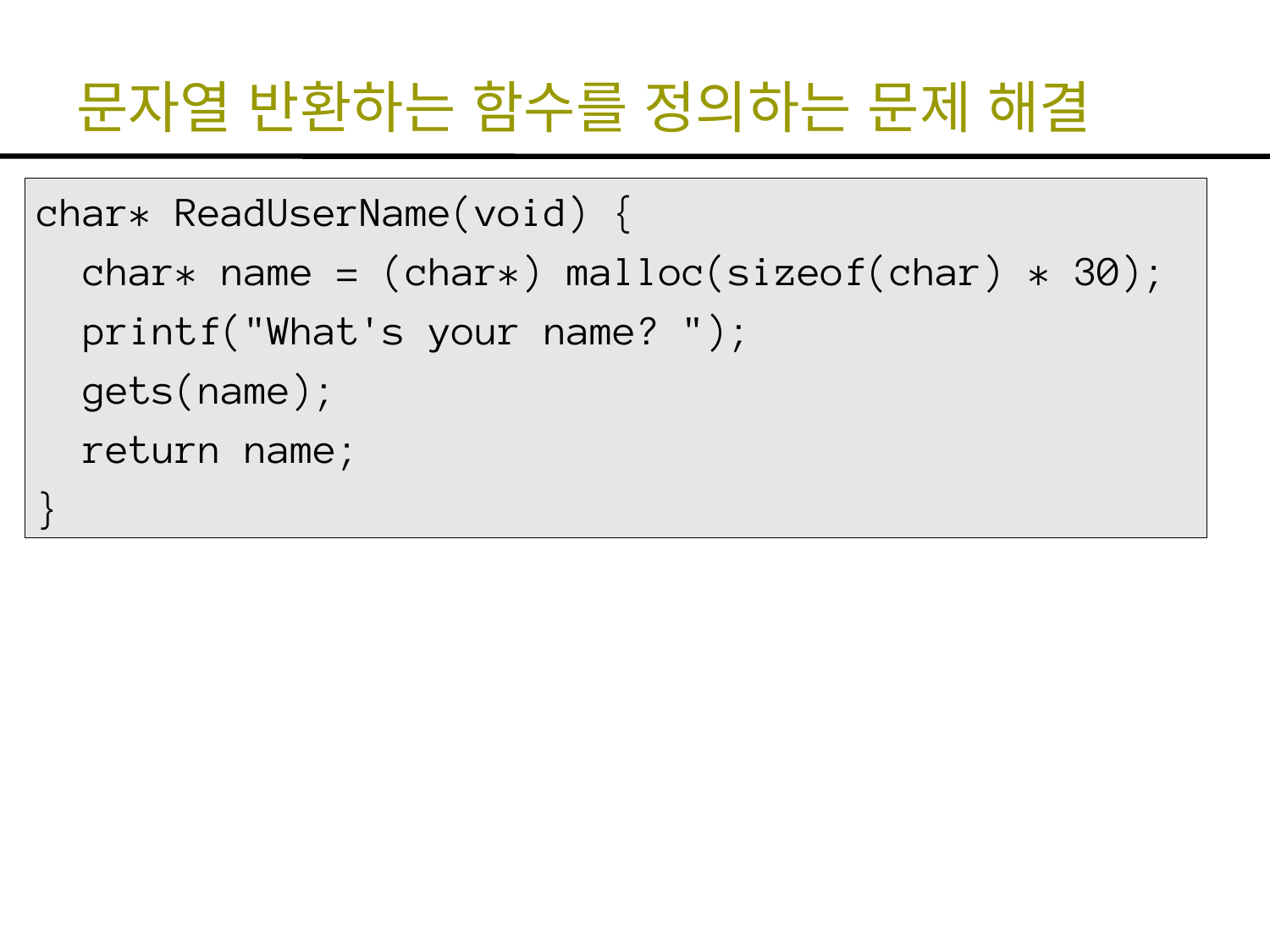

# 문자열 반환하는 함수를 정의하는 문제 해결

char* ReadUserName(void) {
  char* name = (char*) malloc(sizeof(char) * 30);
  printf("What's your name? ");
  gets(name);
  return name;
}